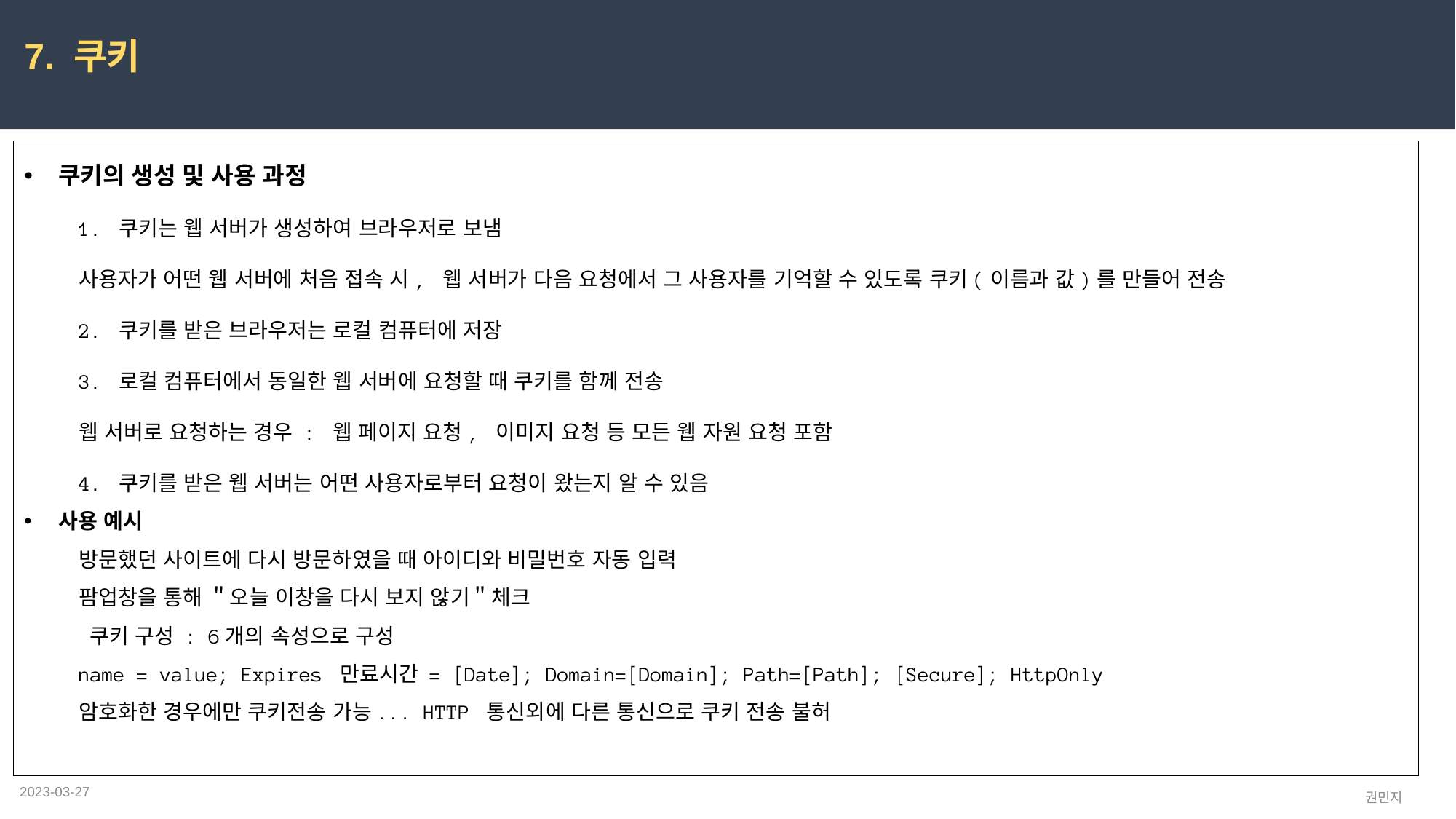

7. 쿠키
쿠키의 생성 및 사용 과정
1. 쿠키는 웹 서버가 생성하여 브라우저로 보냄
사용자가 어떤 웹 서버에 처음 접속 시, 웹 서버가 다음 요청에서 그 사용자를 기억할 수 있도록 쿠키(이름과 값)를 만들어 전송
2. 쿠키를 받은 브라우저는 로컬 컴퓨터에 저장
3. 로컬 컴퓨터에서 동일한 웹 서버에 요청할 때 쿠키를 함께 전송
웹 서버로 요청하는 경우 : 웹 페이지 요청, 이미지 요청 등 모든 웹 자원 요청 포함
4. 쿠키를 받은 웹 서버는 어떤 사용자로부터 요청이 왔는지 알 수 있음
사용 예시
방문했던 사이트에 다시 방문하였을 때 아이디와 비밀번호 자동 입력
팜업창을 통해 ＂오늘 이창을 다시 보지 않기＂체크
 쿠키 구성 : 6개의 속성으로 구성
name = value; Expires 만료시간 = [Date]; Domain=[Domain]; Path=[Path]; [Secure]; HttpOnly
암호화한 경우에만 쿠키전송 가능... HTTP 통신외에 다른 통신으로 쿠키 전송 불허
2023-03-27
권민지